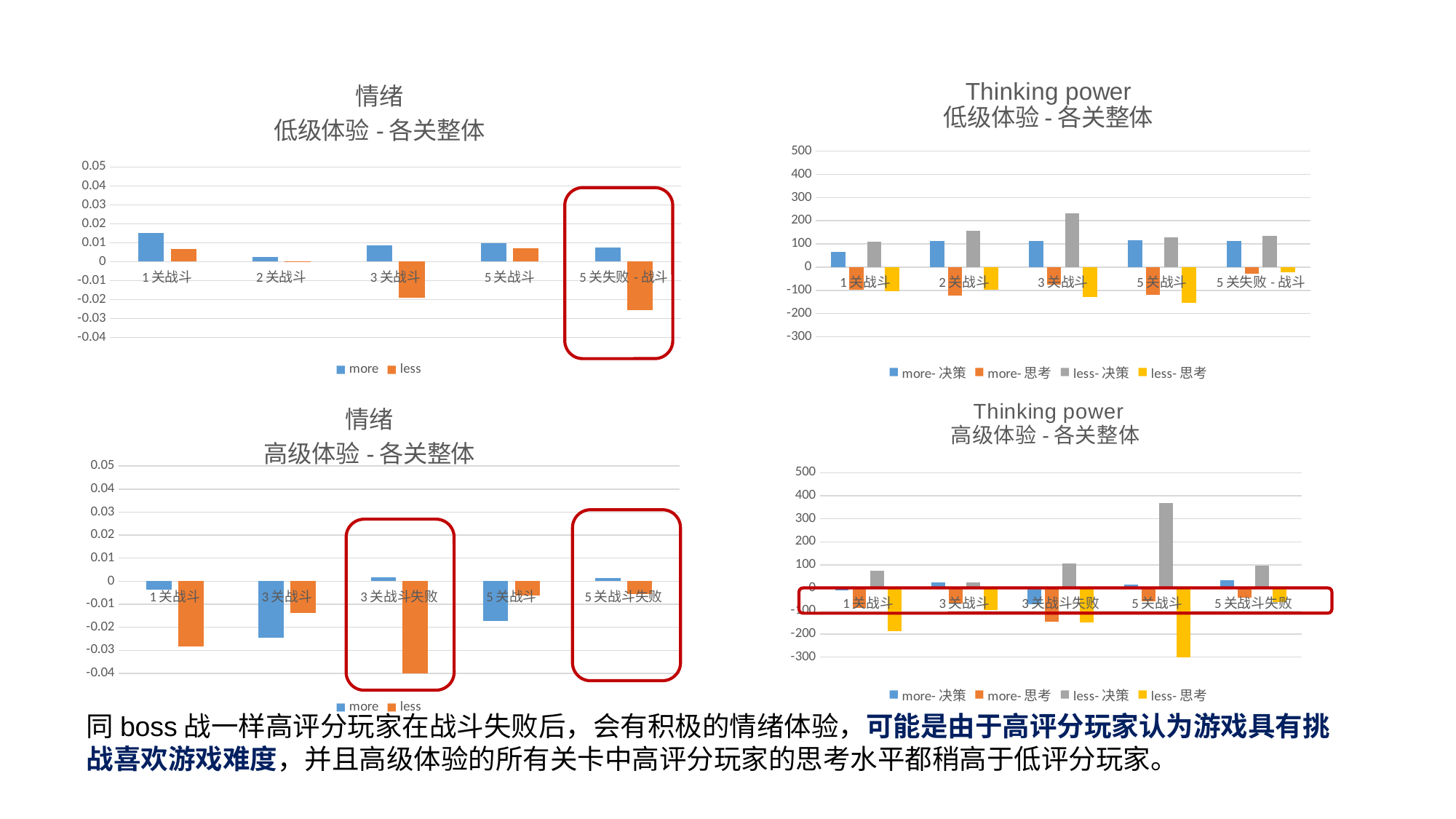

### Chart: 情绪
低级体验-各关整体

| Category |  |  |
|---|---|---|
| 1关战斗 | 0.015286468423397372 | 0.00660876132252862 |
| 2关战斗 | 0.002577131002689039 | -0.0003435289385754987 |
| 3关战斗 | 0.00862501473147888 | -0.01911777386749418 |
| 5关战斗 | 0.009723349230266132 | 0.006908999004112274 |
| 5关失败-战斗 | 0.007430676175851096 | -0.025754334398476936 |

### Chart: Thinking power
低级体验-各关整体

| Category | more-决策 | more-思考 | less-决策 | less-思考 |
|---|---|---|---|---|
| 1关战斗 | 64.60555028684796 | -96.29247582127289 | 110.33922688065543 | -104.68682845453064 |
| 2关战斗 | 111.34843302417117 | -123.11840576466044 | 157.9991340020779 | -98.21062809044047 |
| 3关战斗 | 112.77675195625105 | -75.91741224589491 | 233.11995054694515 | -129.94904448220544 |
| 5关战斗 | 114.92470976198736 | -118.94017461401101 | 129.53373657771797 | -152.66082555130188 |
| 5关失败-战斗 | 112.3983672418161 | -26.89165591014995 | 133.27290050775724 | -22.548953770546795 |

### Chart: Thinking power
高级体验-各关整体

| Category | more-决策 | more-思考 | less-决策 | less-思考 |
|---|---|---|---|---|
| 1关战斗 | -9.411257545925807 | -85.74263423160923 | 75.58159636583187 | -188.05694770036598 |
| 3关战斗 | 24.83320276854639 | -68.09435126037607 | 23.367543609802652 | -94.64403121348407 |
| 3关战斗失败 | -70.90591843596889 | -145.56735283542636 | 106.95352993960587 | -149.87212598410792 |
| 5关战斗 | 15.72619527813126 | -57.02979408574272 | 368.45178995970423 | -371.3282176667585 |
| 5关战斗失败 | 32.04897588691002 | -42.55639736064866 | 95.25720137107965 | -59.8659466838843 |

### Chart: 情绪
高级体验-各关整体

| Category |  |  |
|---|---|---|
| 1关战斗 | -0.003583056381051563 | -0.028418026309310517 |
| 3关战斗 | -0.02462992576589642 | -0.013679312909804932 |
| 3关战斗失败 | 0.0017938267134235291 | -0.04270494225103822 |
| 5关战斗 | -0.017344058847287895 | -0.006119889539680501 |
| 5关战斗失败 | 0.0013114766878296593 | -0.00567868894889346 |

同boss战一样高评分玩家在战斗失败后，会有积极的情绪体验，可能是由于高评分玩家认为游戏具有挑战喜欢游戏难度，并且高级体验的所有关卡中高评分玩家的思考水平都稍高于低评分玩家。